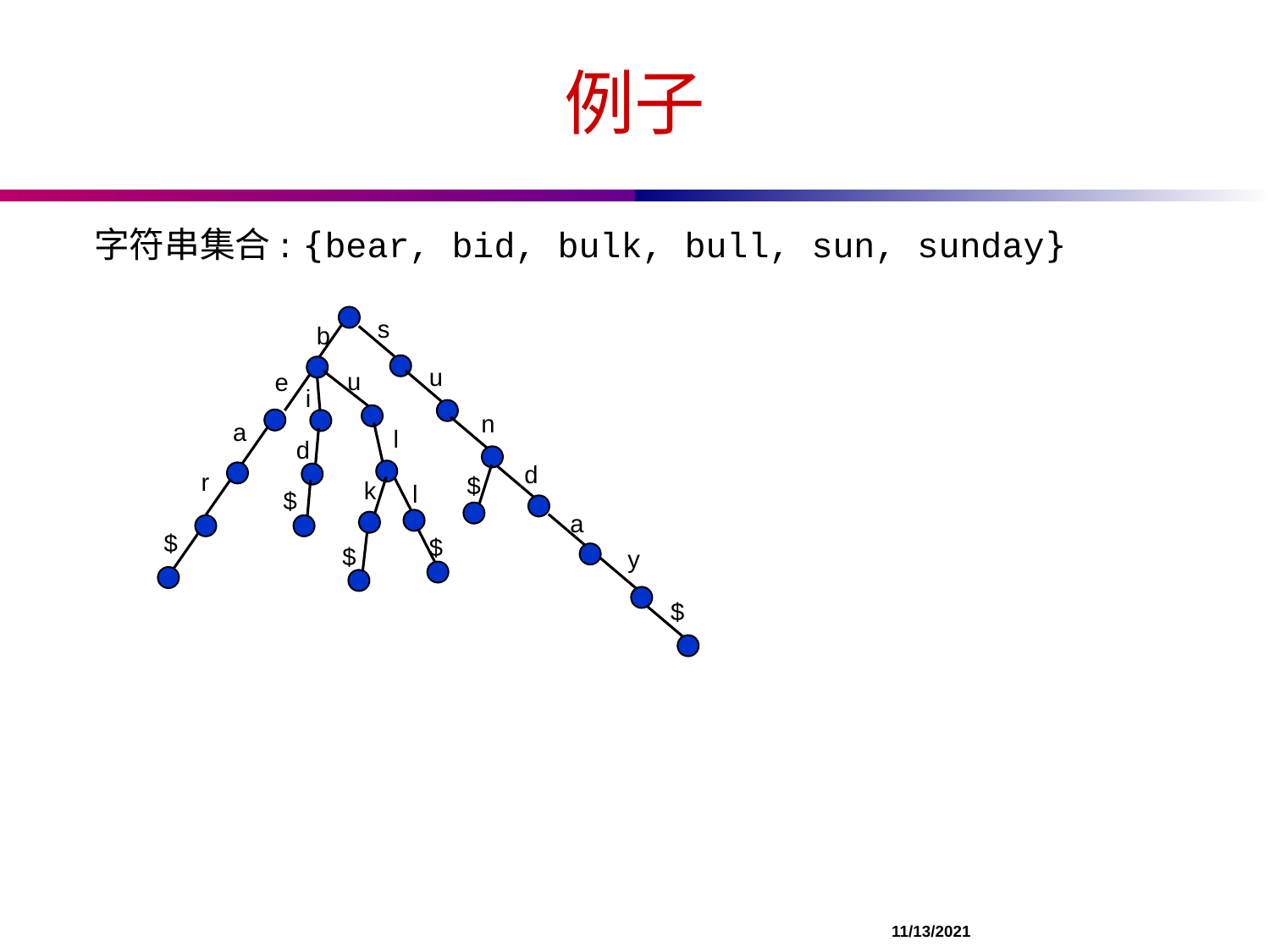

# 例子
字符串集合: {bear, bid, bulk, bull, sun, sunday}

s
b

u

u
e
i

n

a
l
d

d
r

$
k
l
$

a

$
$
$
y

$

		 				            11/13/2021